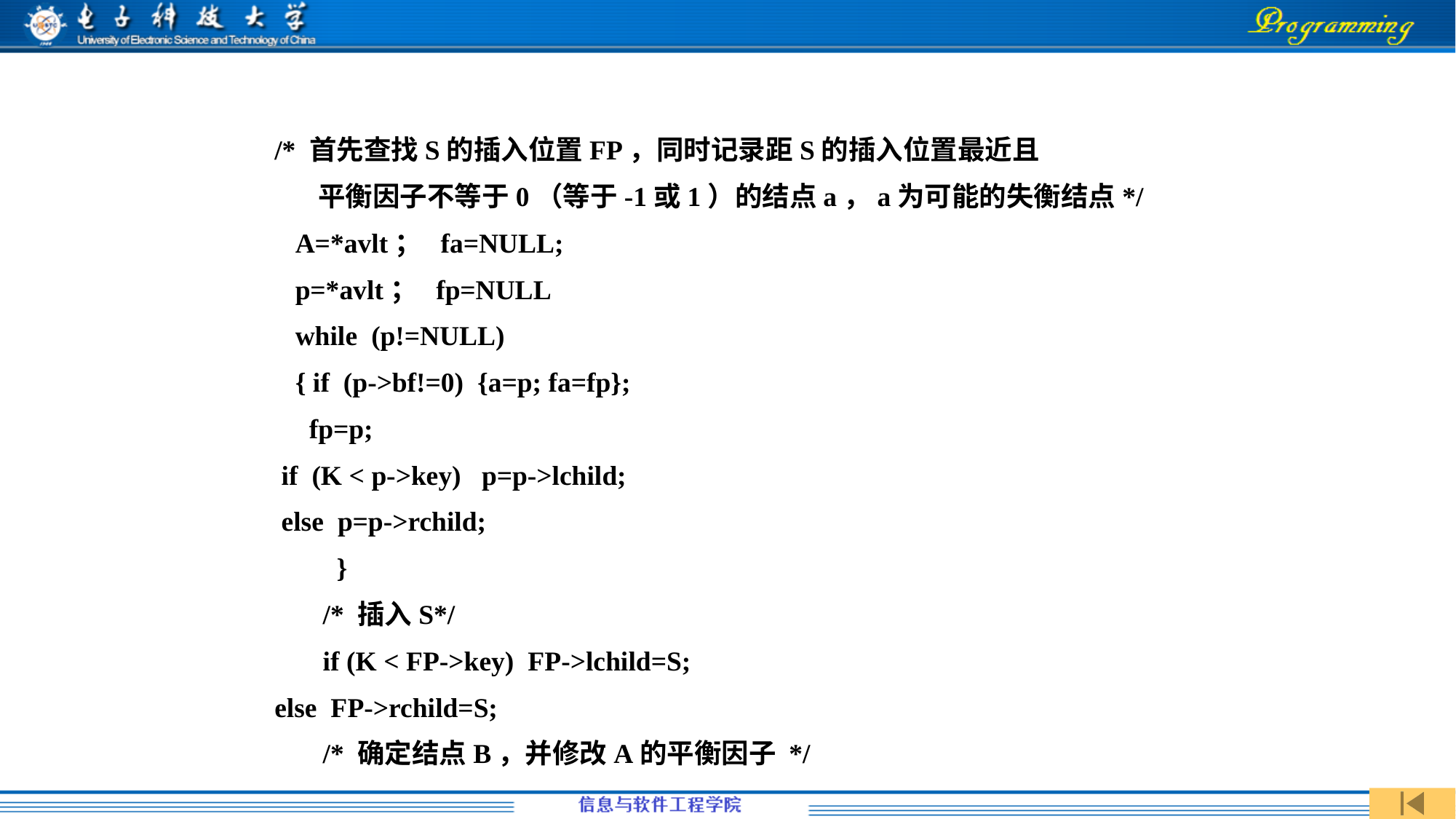

/* 首先查找S的插入位置FP，同时记录距S的插入位置最近且
      平衡因子不等于0（等于-1或1）的结点a，a为可能的失衡结点*/
   A=*avlt；  fa=NULL;
   p=*avlt；  fp=NULL
   while  (p!=NULL)
   { if  (p->bf!=0)  {a=p; fa=fp};
     fp=p;
 if  (K < p->key)   p=p->lchild;
 else  p=p->rchild;
         }
       /* 插入S*/
       if (K < FP->key)  FP->lchild=S;
else  FP->rchild=S;
       /* 确定结点B，并修改A的平衡因子 */